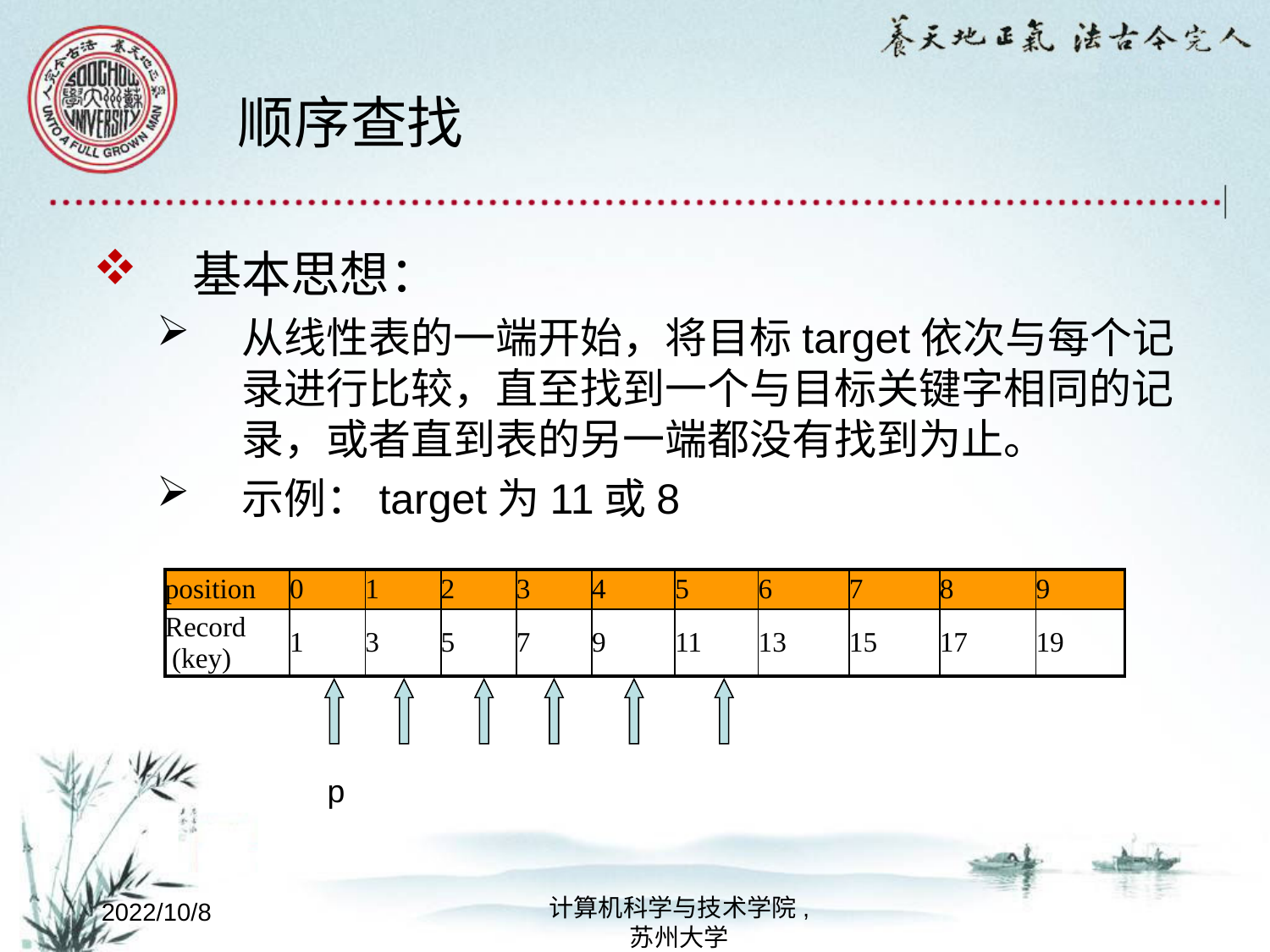

# 顺序查找
基本思想：
从线性表的一端开始，将目标target依次与每个记录进行比较，直至找到一个与目标关键字相同的记录，或者直到表的另一端都没有找到为止。
示例：target为11或8
| position | 0 | 1 | 2 | 3 | 4 | 5 | 6 | 7 | 8 | 9 |
| --- | --- | --- | --- | --- | --- | --- | --- | --- | --- | --- |
| Record (key) | 1 | 3 | 5 | 7 | 9 | 11 | 13 | 15 | 17 | 19 |

p
计算机科学与技术学院,
苏州大学
2022/10/8